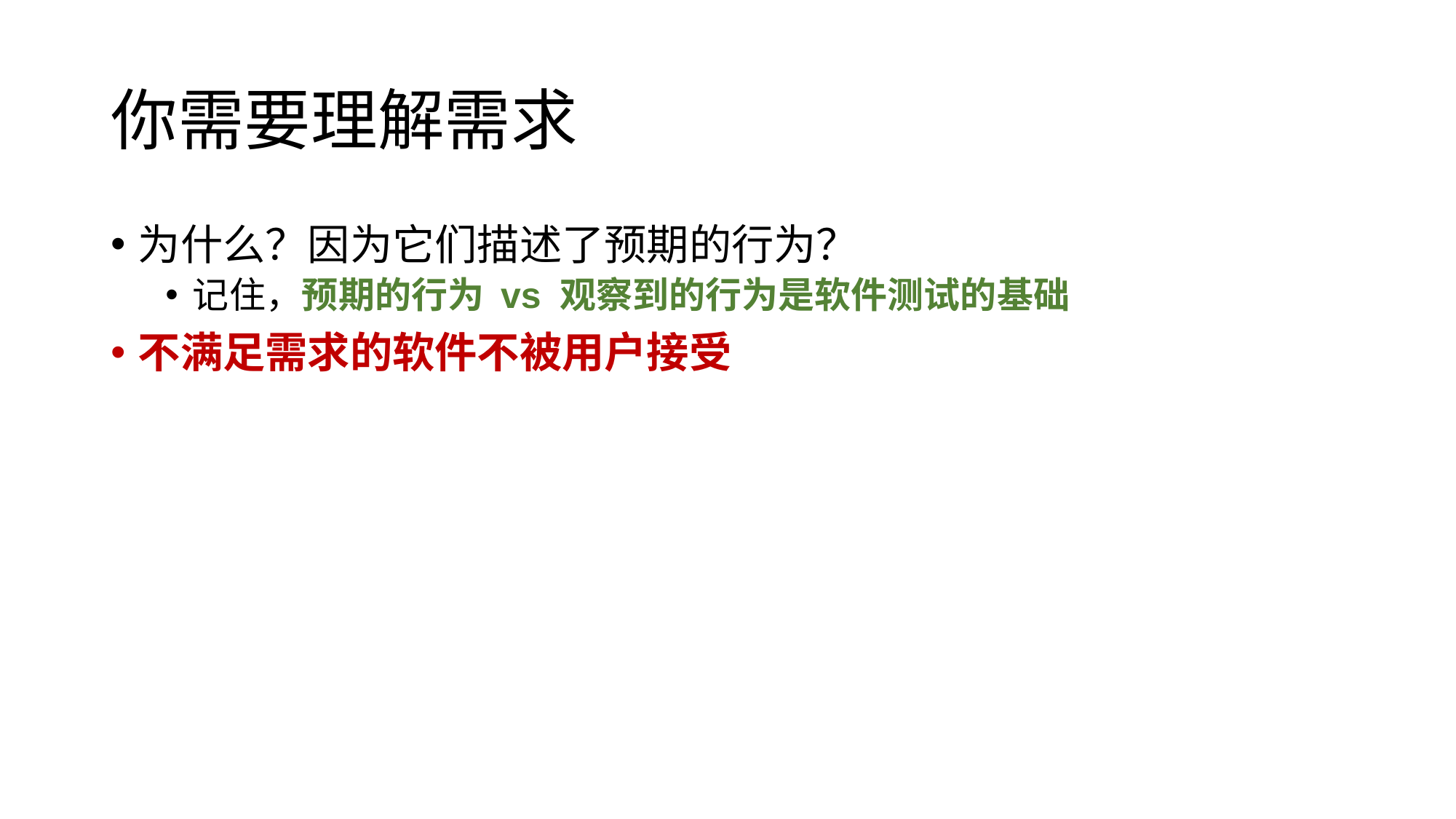

# 你需要理解需求
为什么？因为它们描述了预期的行为？
记住，预期的行为 vs 观察到的行为是软件测试的基础
不满足需求的软件不被用户接受